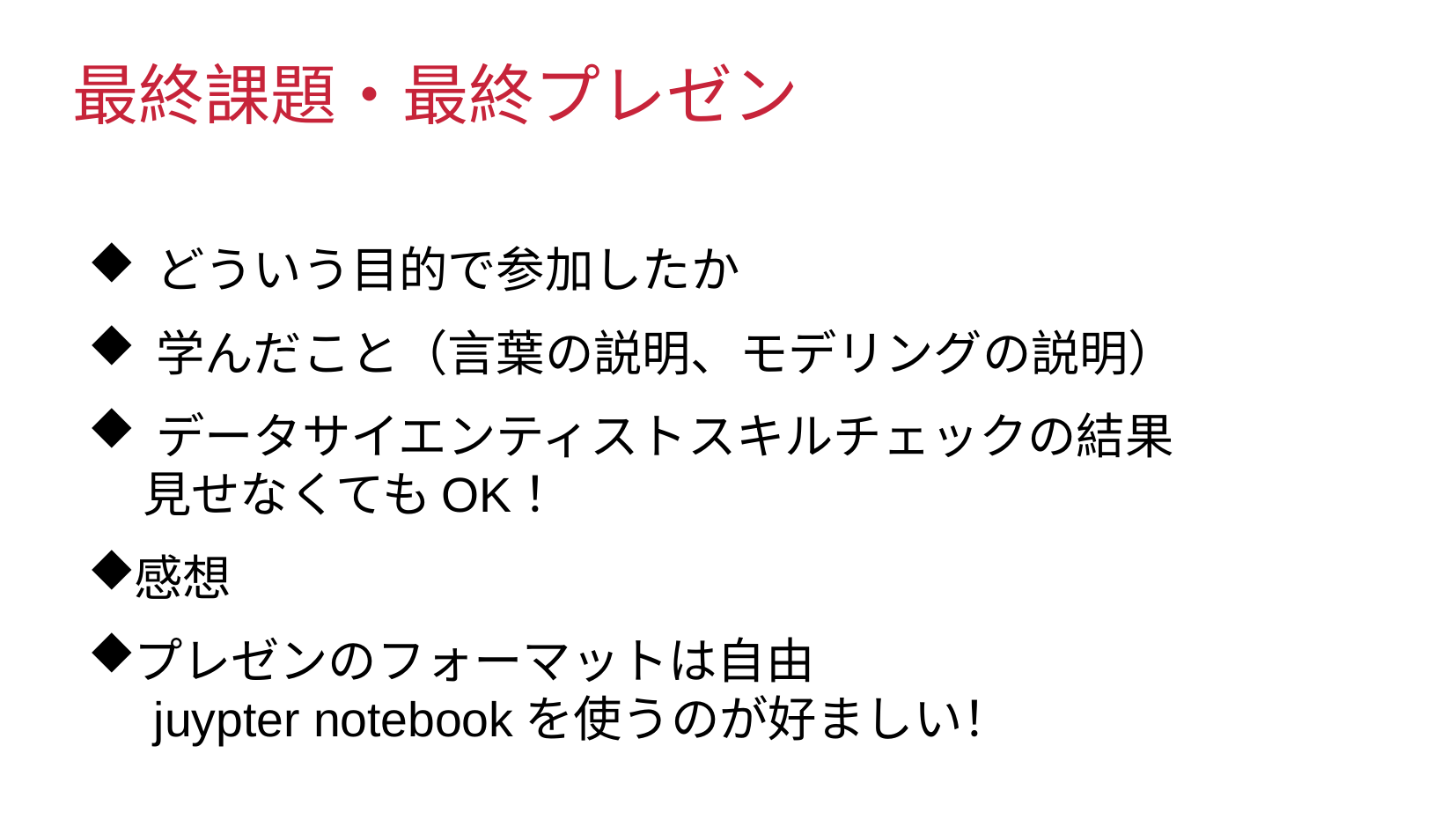

最終課題・最終プレゼン
 どういう目的で参加したか
 学んだこと（言葉の説明、モデリングの説明）
 データサイエンティストスキルチェックの結果
 見せなくてもOK！
感想
プレゼンのフォーマットは自由
 juypter notebookを使うのが好ましい！